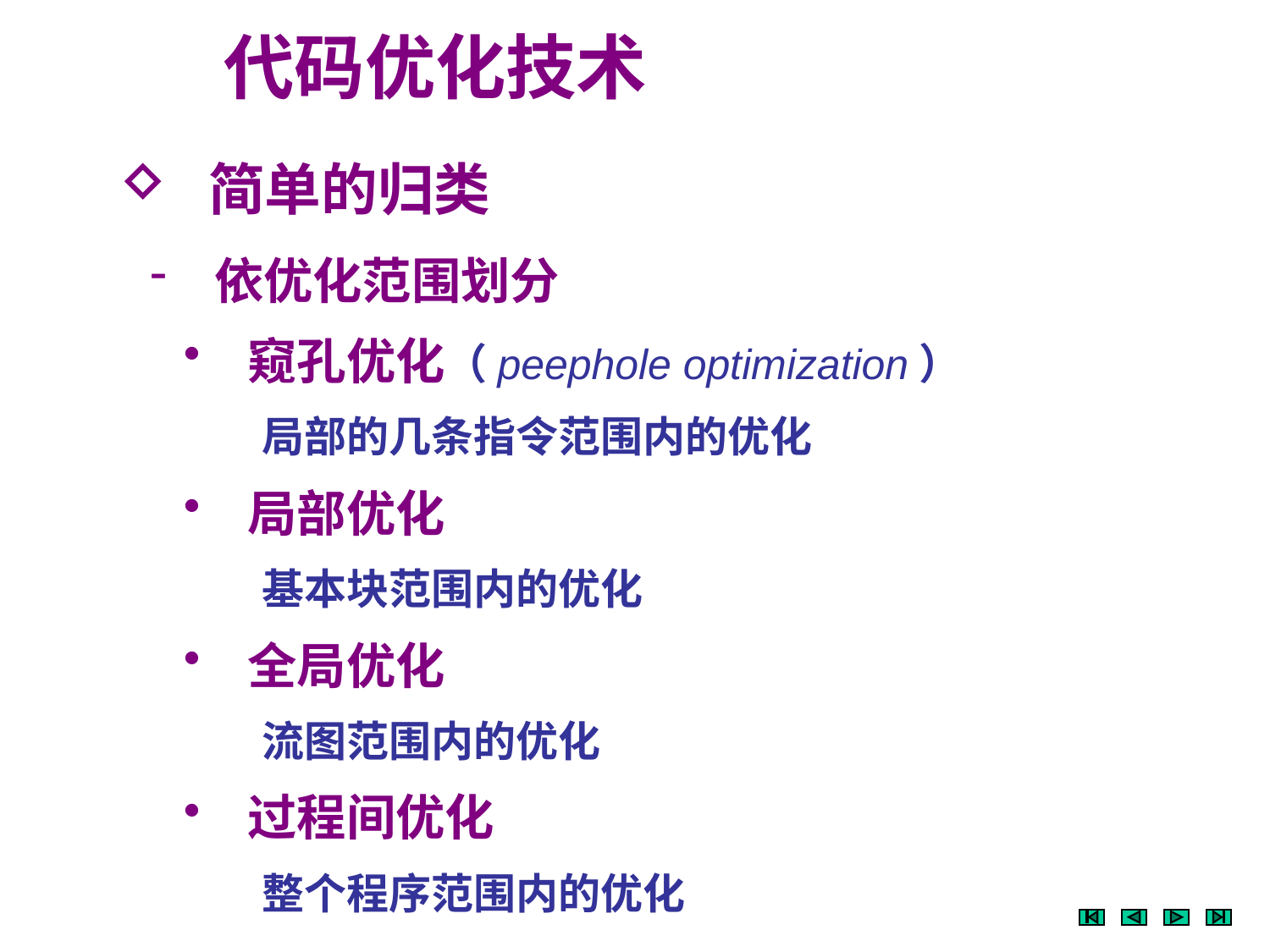

代码优化技术
  简单的归类
  依优化范围划分

  窥孔优化（peephole optimization）

    局部的几条指令范围内的优化

  局部优化

    基本块范围内的优化

  全局优化

    流图范围内的优化

  过程间优化

    整个程序范围内的优化